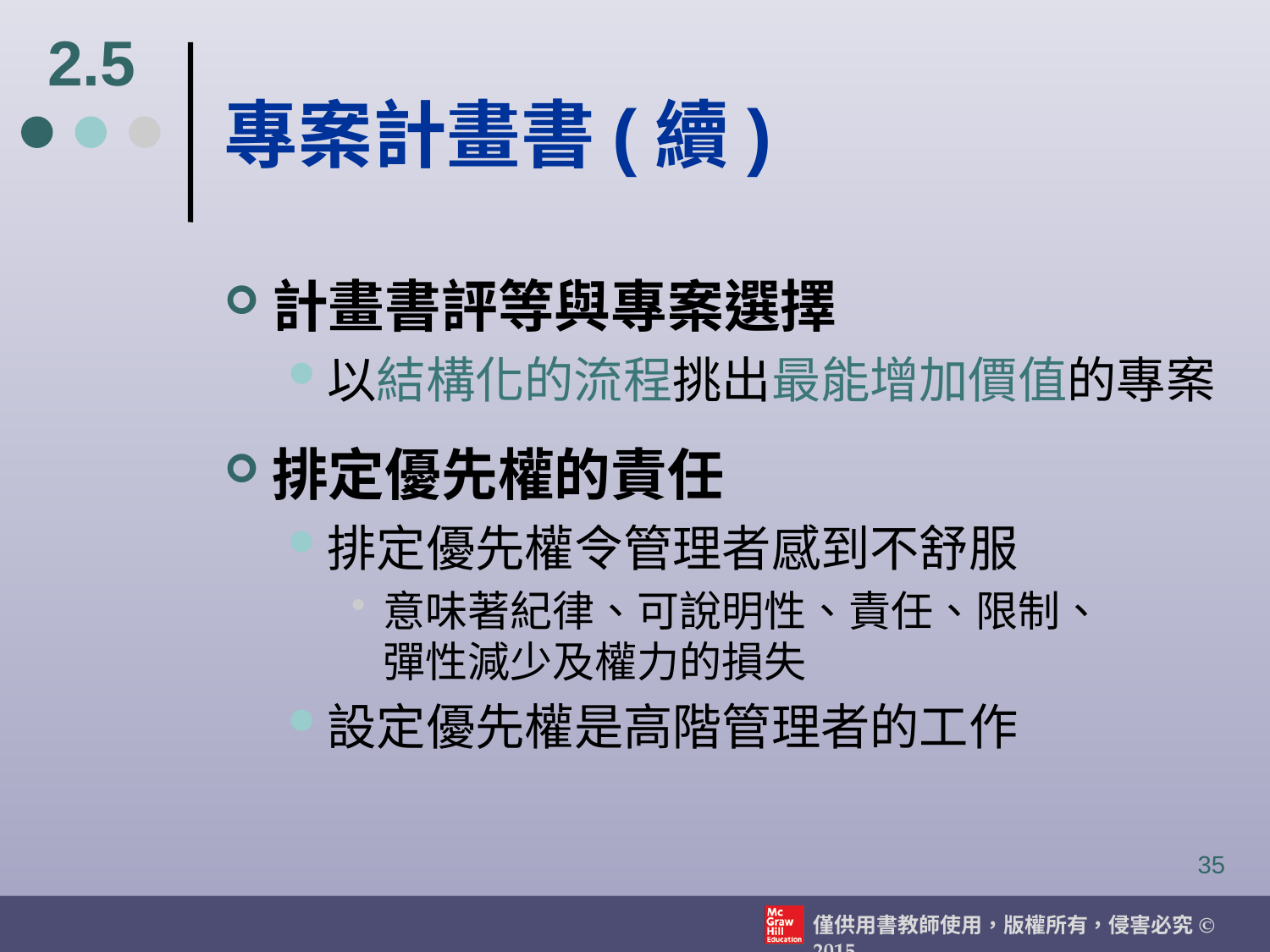

2.5
# 專案計畫書(續)
計畫書評等與專案選擇
以結構化的流程挑出最能增加價值的專案
排定優先權的責任
排定優先權令管理者感到不舒服
意味著紀律、可說明性、責任、限制、
彈性減少及權力的損失
設定優先權是高階管理者的工作
35